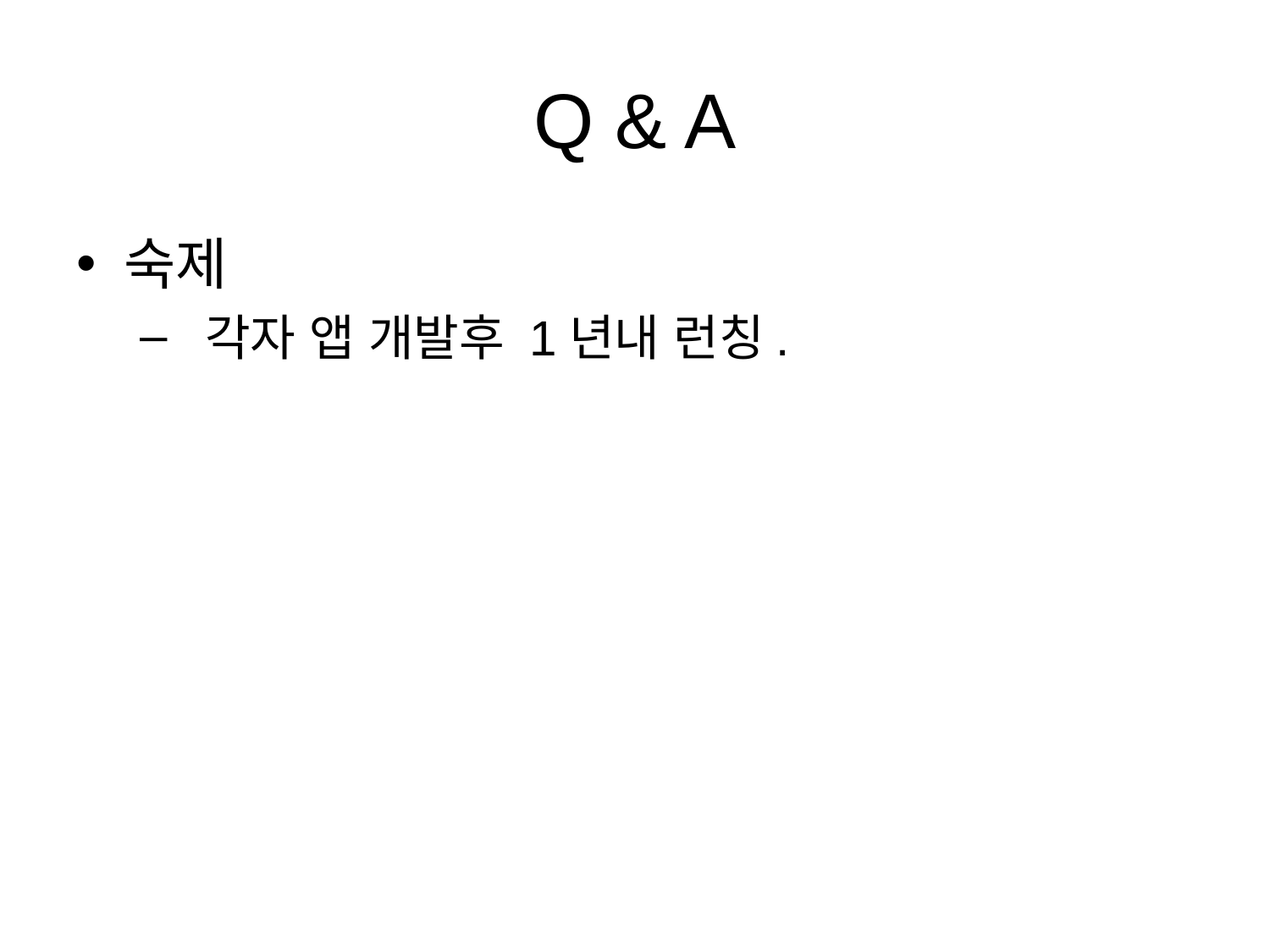

# Q & A
숙제
 각자 앱 개발후 1년내 런칭.